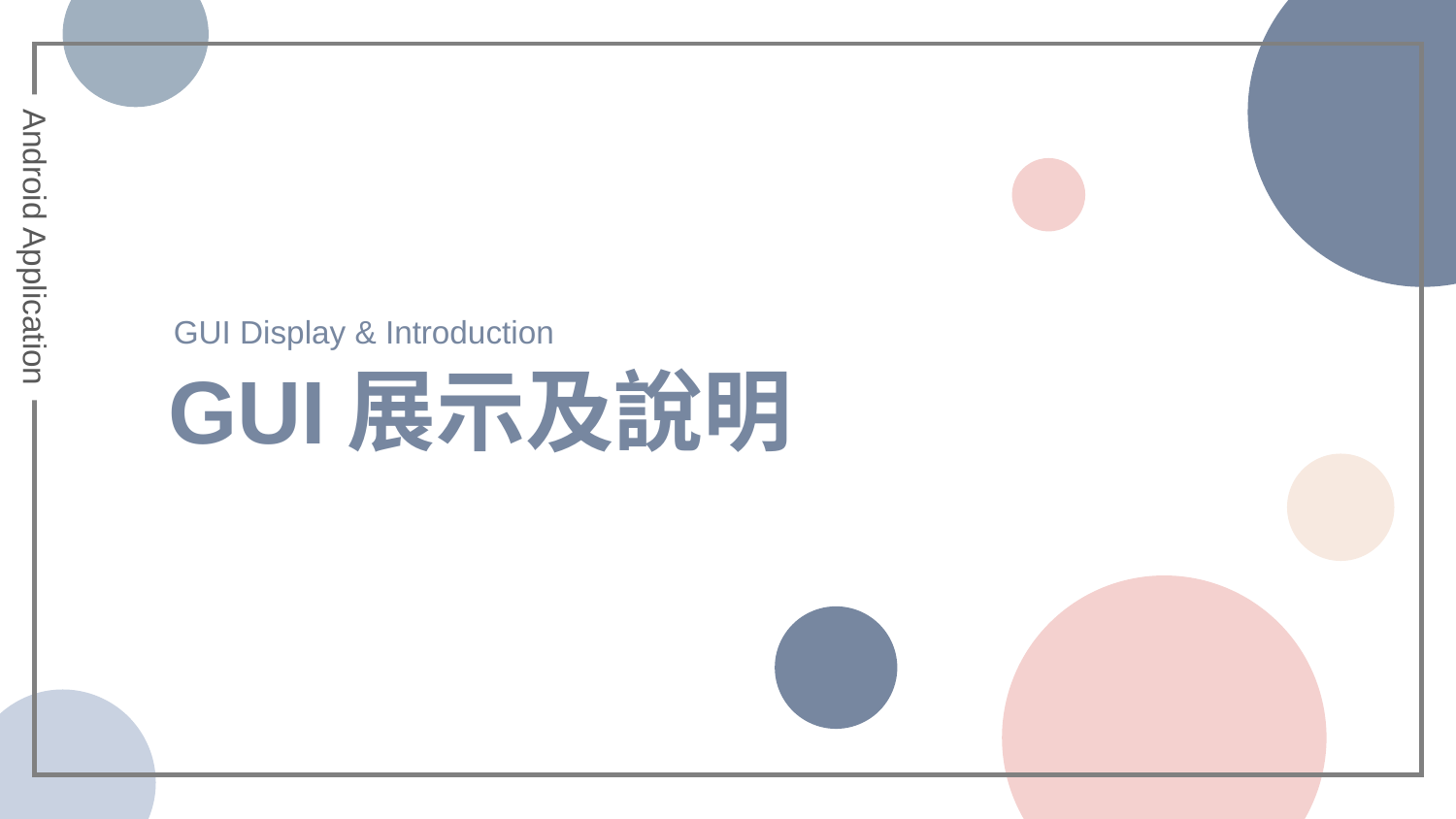

Android Application

GUI Display & Introduction
GUI展示及說明